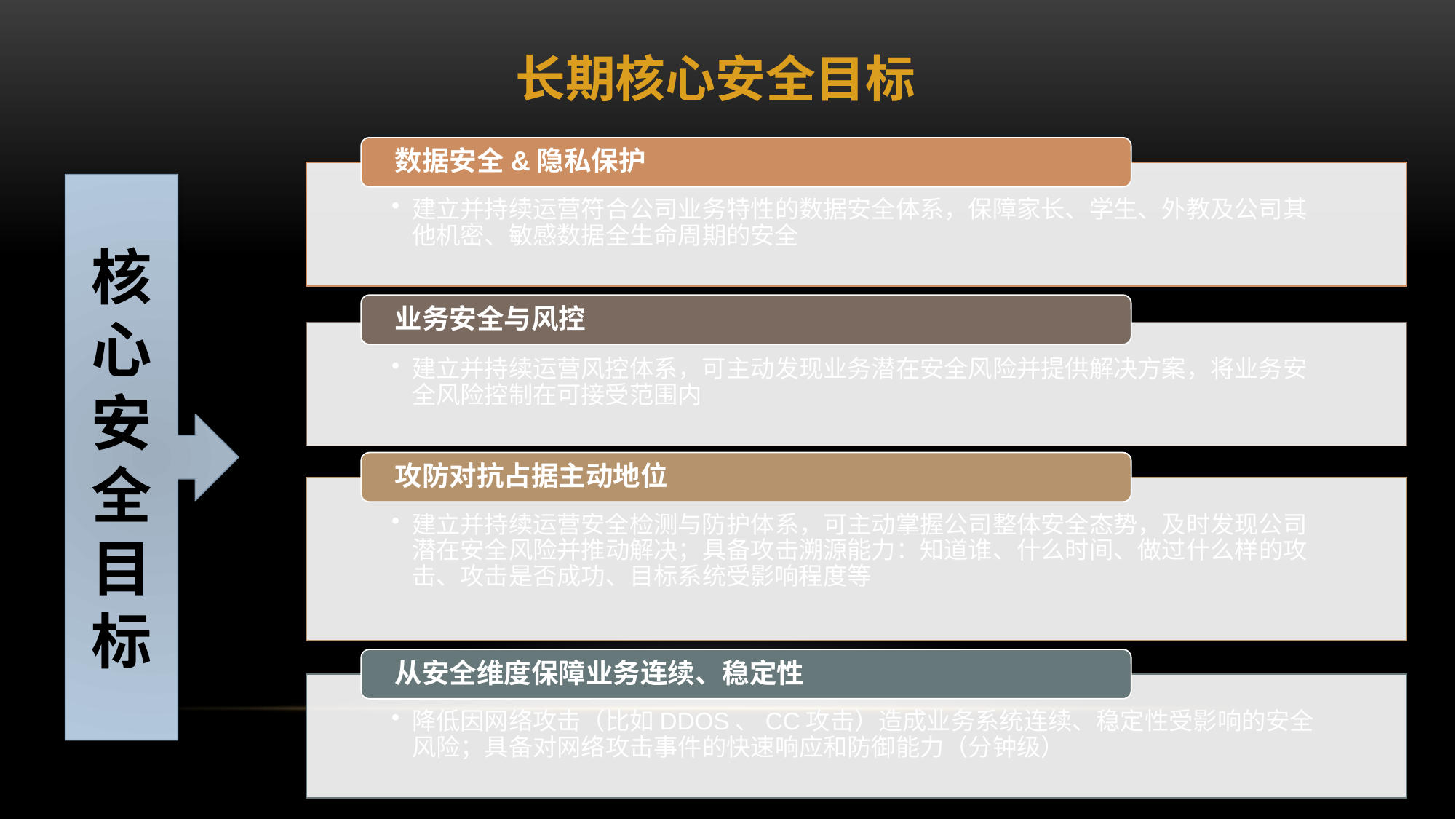

长期核心安全目标
建立并持续运营符合公司业务特性的数据安全体系，保障家长、学生、外教及公司其他机密、敏感数据全生命周期的安全
数据安全&隐私保护
建立并持续运营风控体系，可主动发现业务潜在安全风险并提供解决方案，将业务安全风险控制在可接受范围内
业务安全与风控
建立并持续运营安全检测与防护体系，可主动掌握公司整体安全态势，及时发现公司潜在安全风险并推动解决；具备攻击溯源能力：知道谁、什么时间、做过什么样的攻击、攻击是否成功、目标系统受影响程度等
攻防对抗占据主动地位
降低因网络攻击（比如DDOS、CC攻击）造成业务系统连续、稳定性受影响的安全风险；具备对网络攻击事件的快速响应和防御能力（分钟级）
从安全维度保障业务连续、稳定性
核心
安
全
目
标